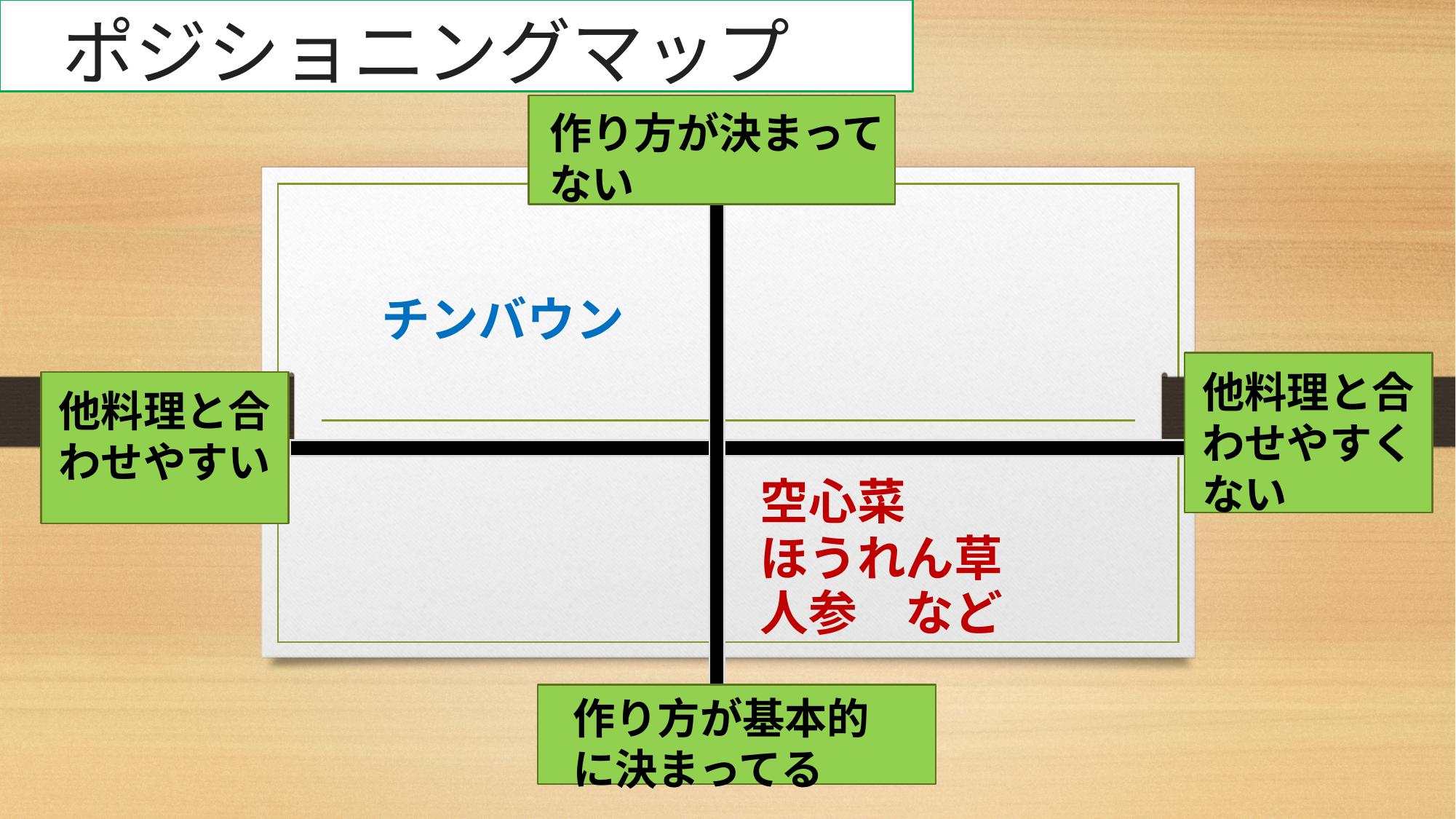

# ポジショニングマップ

作り方が決まってない

チンバウン

他料理と合わせやすくない

他料理と合わせやすい
空心菜
ほうれん草
人参　など

作り方が基本的に決まってる